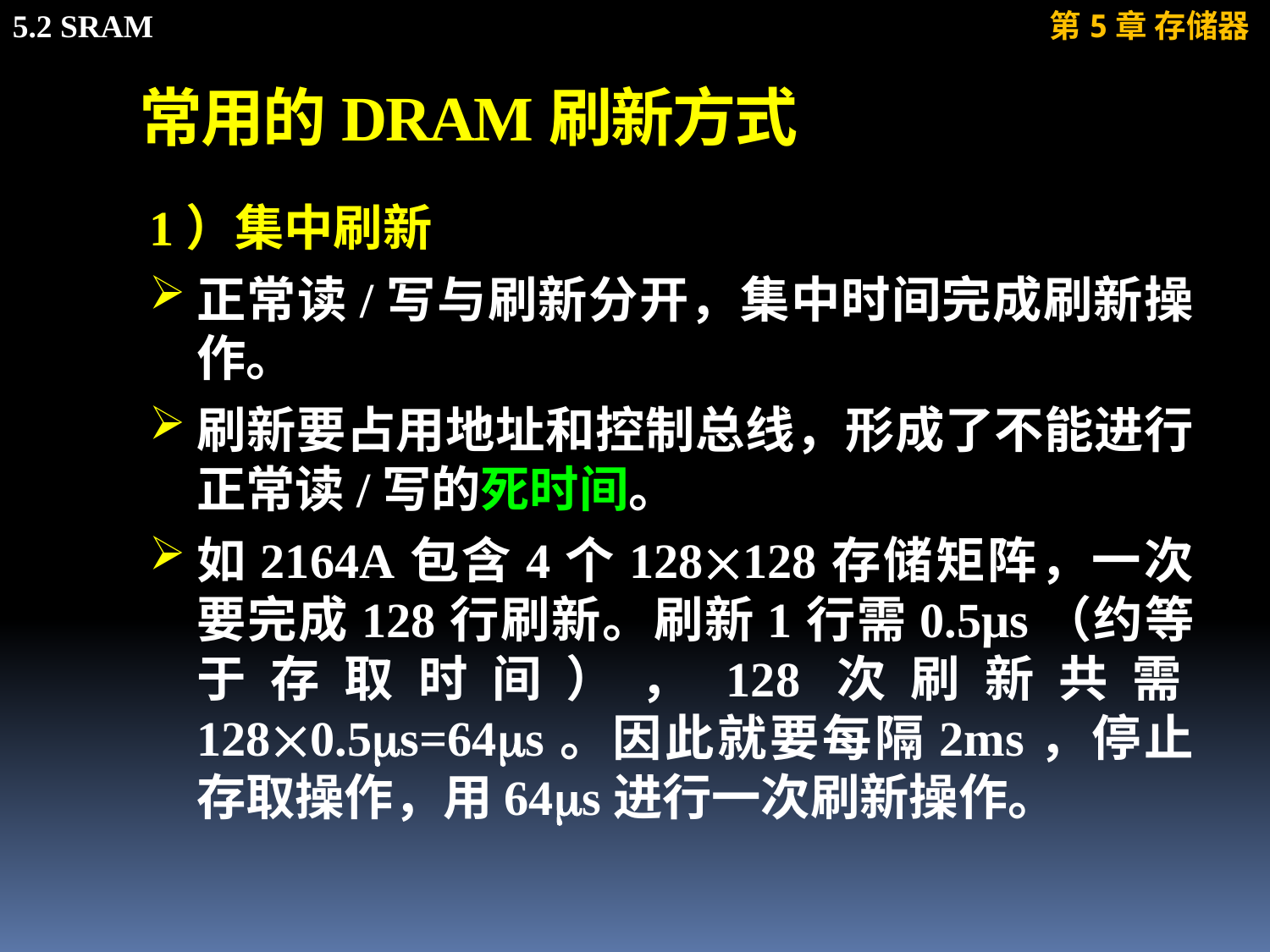

# 常用的DRAM刷新方式
1）集中刷新
正常读/写与刷新分开，集中时间完成刷新操作。
刷新要占用地址和控制总线，形成了不能进行正常读/写的死时间。
如2164A包含4个128×128存储矩阵，一次要完成128行刷新。刷新1行需0.5μs（约等于存取时间），128次刷新共需128×0.5μs=64μs。因此就要每隔2ms，停止存取操作，用64μs进行一次刷新操作。